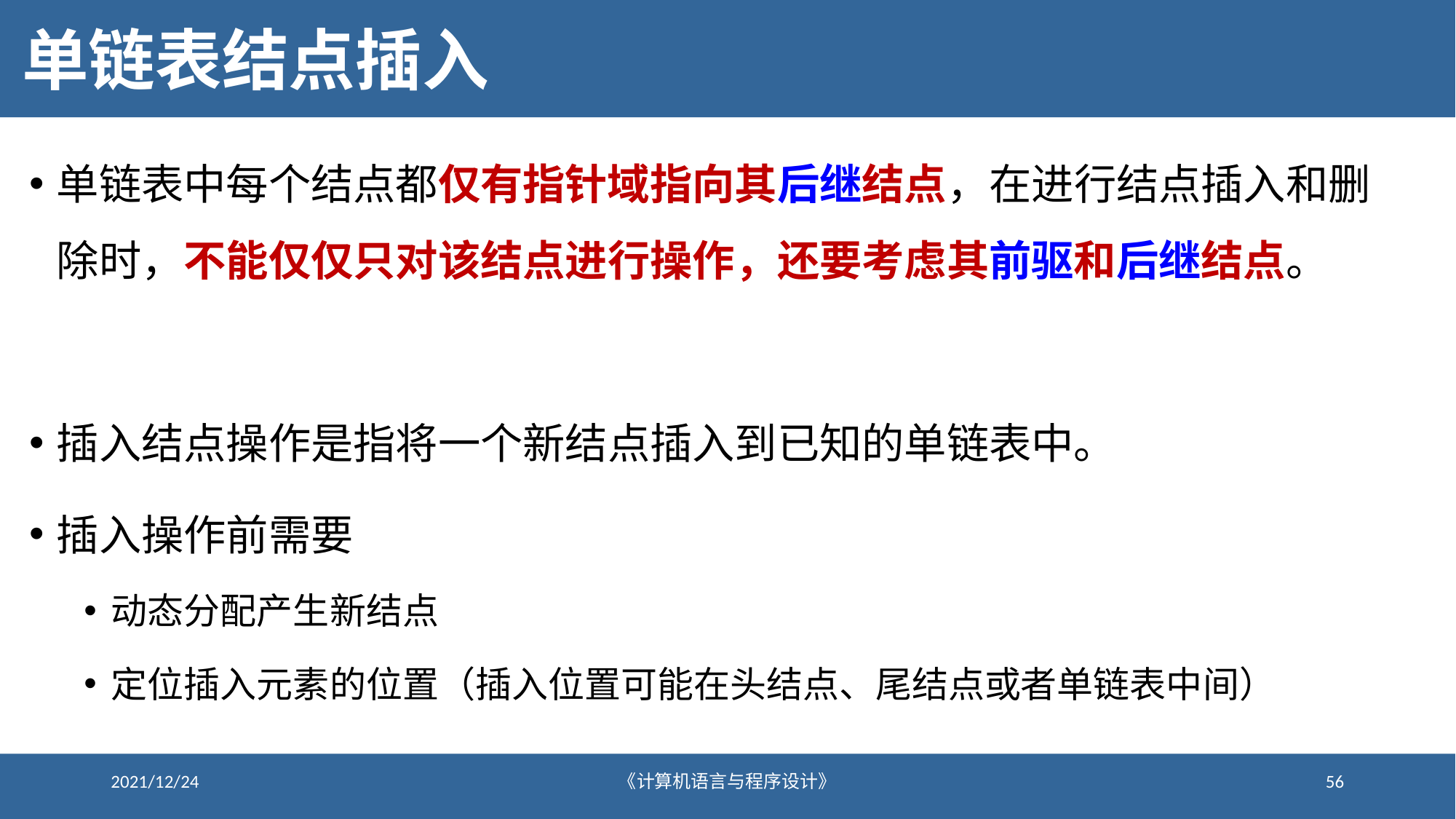

# 单链表结点插入
单链表中每个结点都仅有指针域指向其后继结点，在进行结点插入和删除时，不能仅仅只对该结点进行操作，还要考虑其前驱和后继结点。

插入结点操作是指将一个新结点插入到已知的单链表中。
插入操作前需要
动态分配产生新结点
定位插入元素的位置（插入位置可能在头结点、尾结点或者单链表中间）
2021/12/24
《计算机语言与程序设计》
56